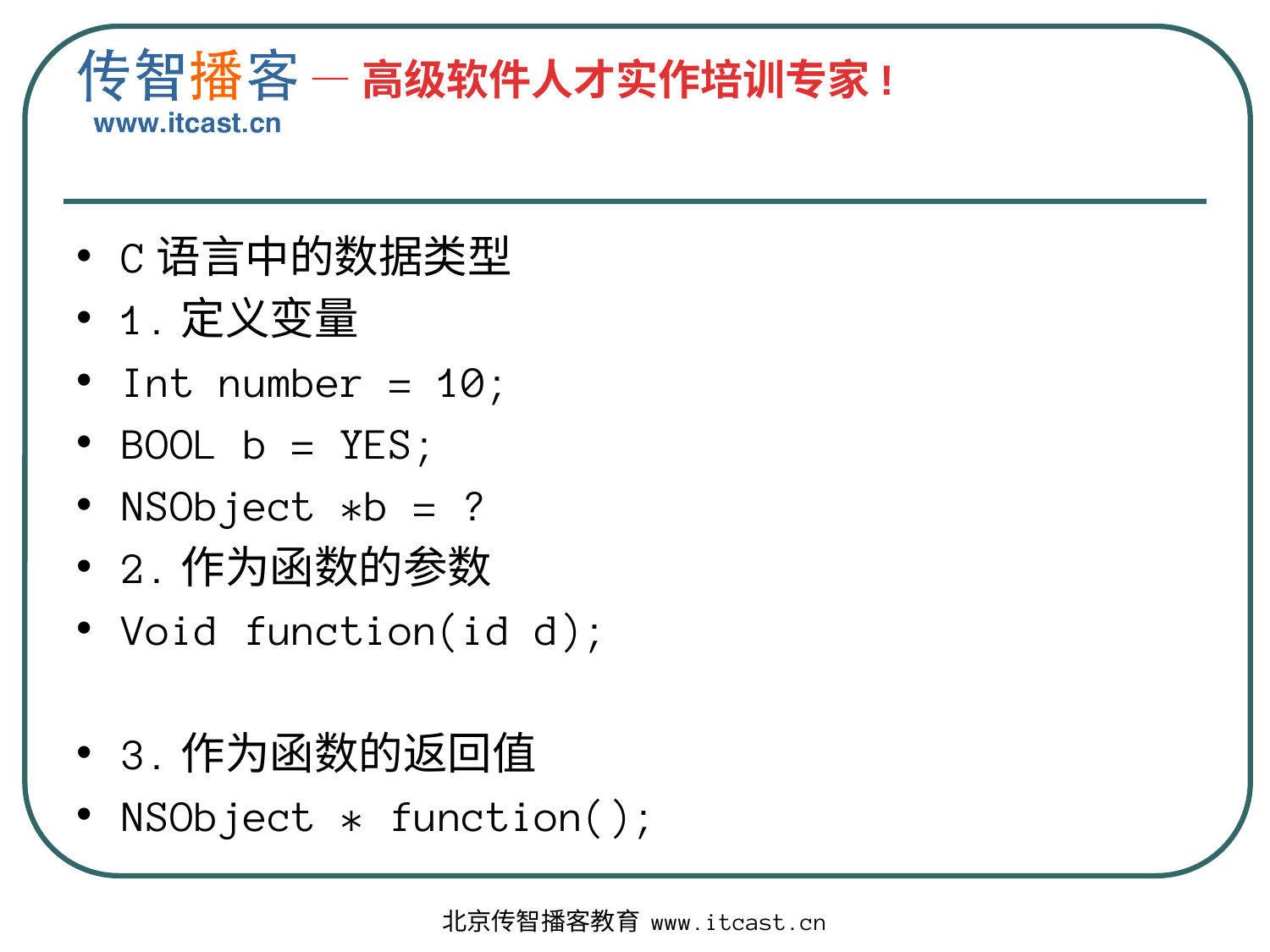

#
C语言中的数据类型
1.定义变量
Int number = 10;
BOOL b = YES;
NSObject *b = ?
2.作为函数的参数
Void function(id d);

3.作为函数的返回值
NSObject * function();